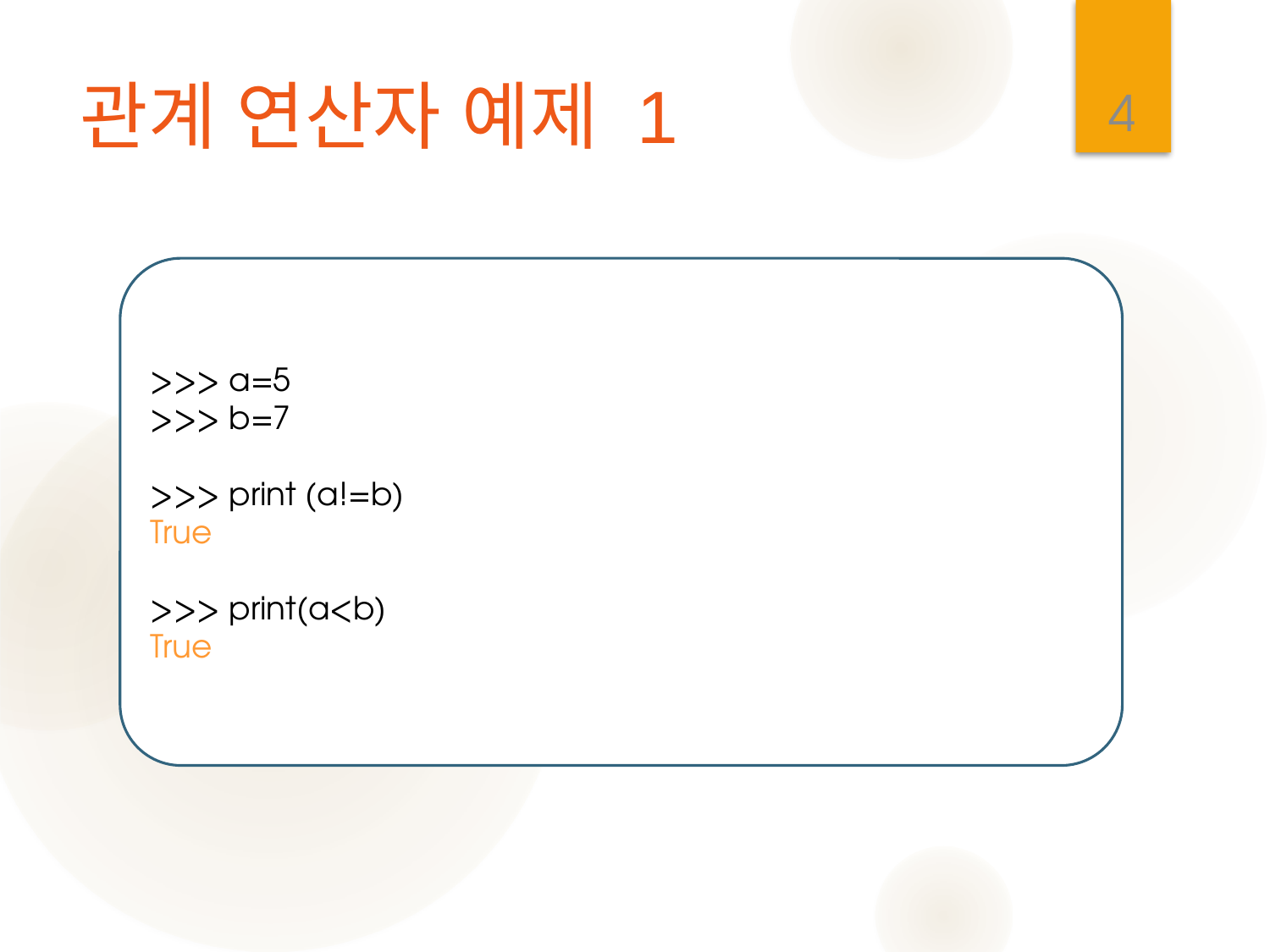

4
# 관계 연산자 예제 1
>>> a=5
>>> b=7

>>> print (a!=b)
True

>>> print(a<b)
True